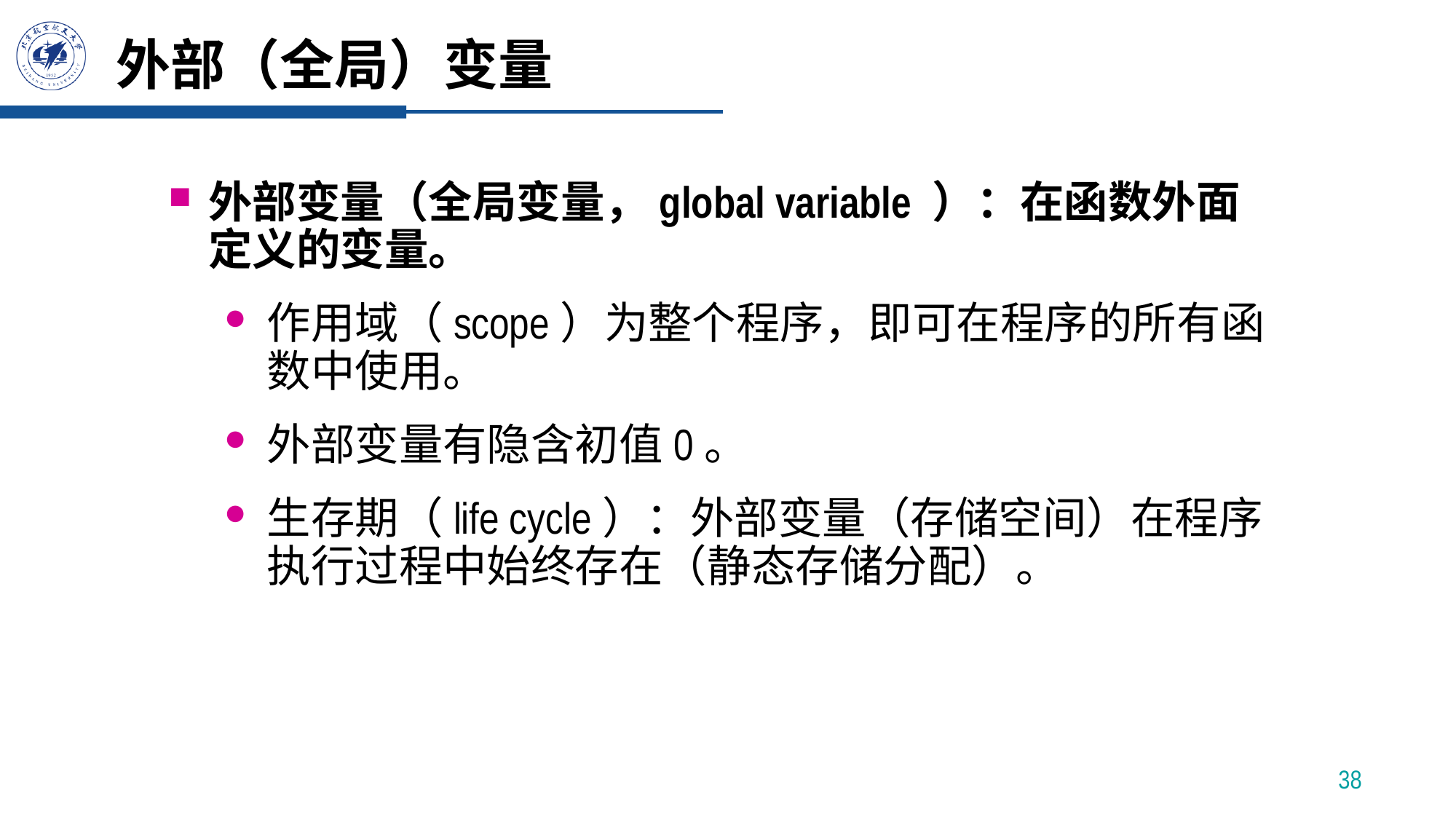

# 外部（全局）变量
外部变量（全局变量，global variable ）：在函数外面定义的变量。
作用域（scope）为整个程序，即可在程序的所有函数中使用。
外部变量有隐含初值0。
生存期（life cycle）：外部变量（存储空间）在程序执行过程中始终存在（静态存储分配）。

38